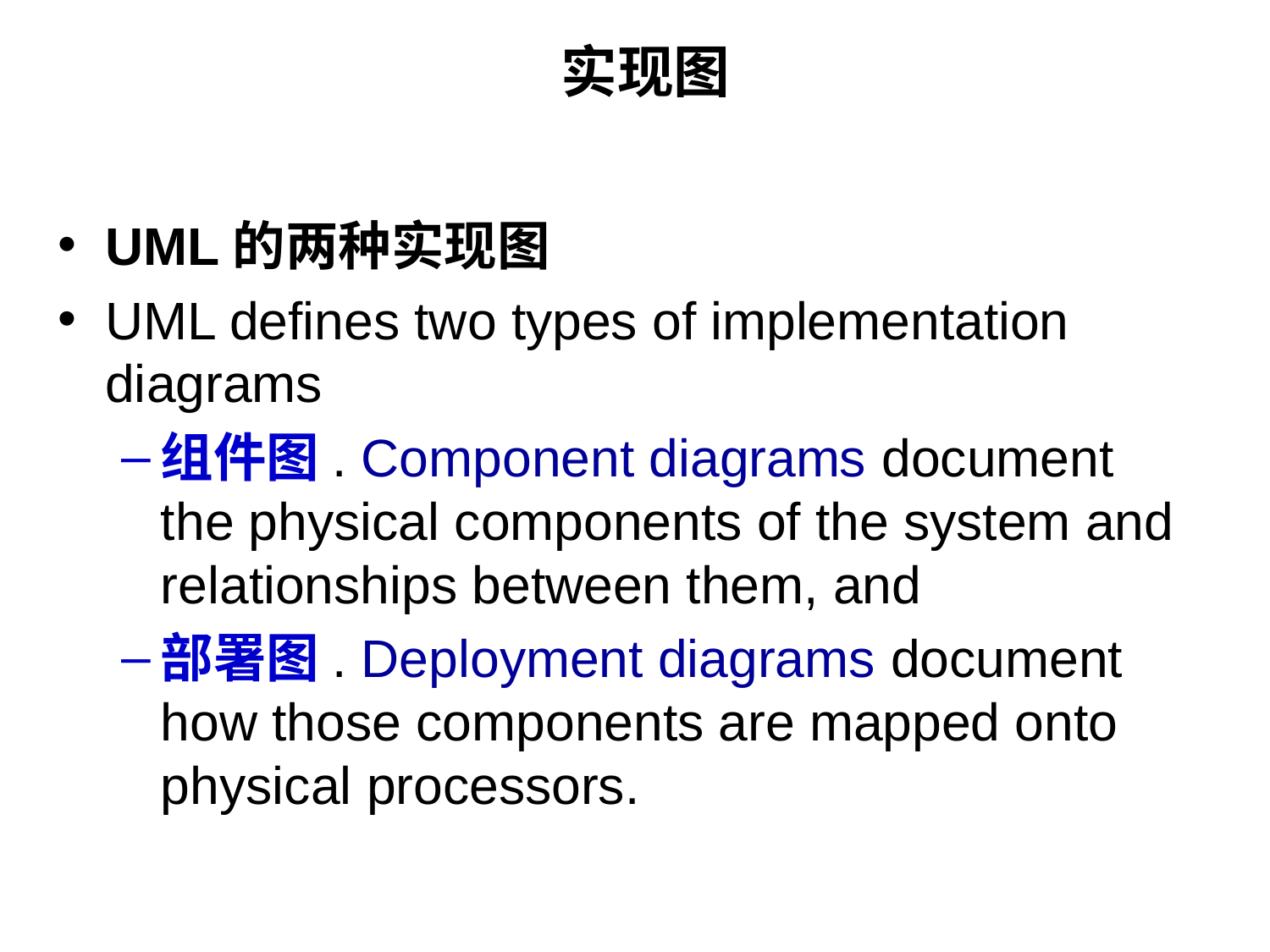

# 实现图
UML的两种实现图
UML defines two types of implementation diagrams
组件图. Component diagrams document the physical components of the system and relationships between them, and
部署图. Deployment diagrams document how those components are mapped onto physical processors.